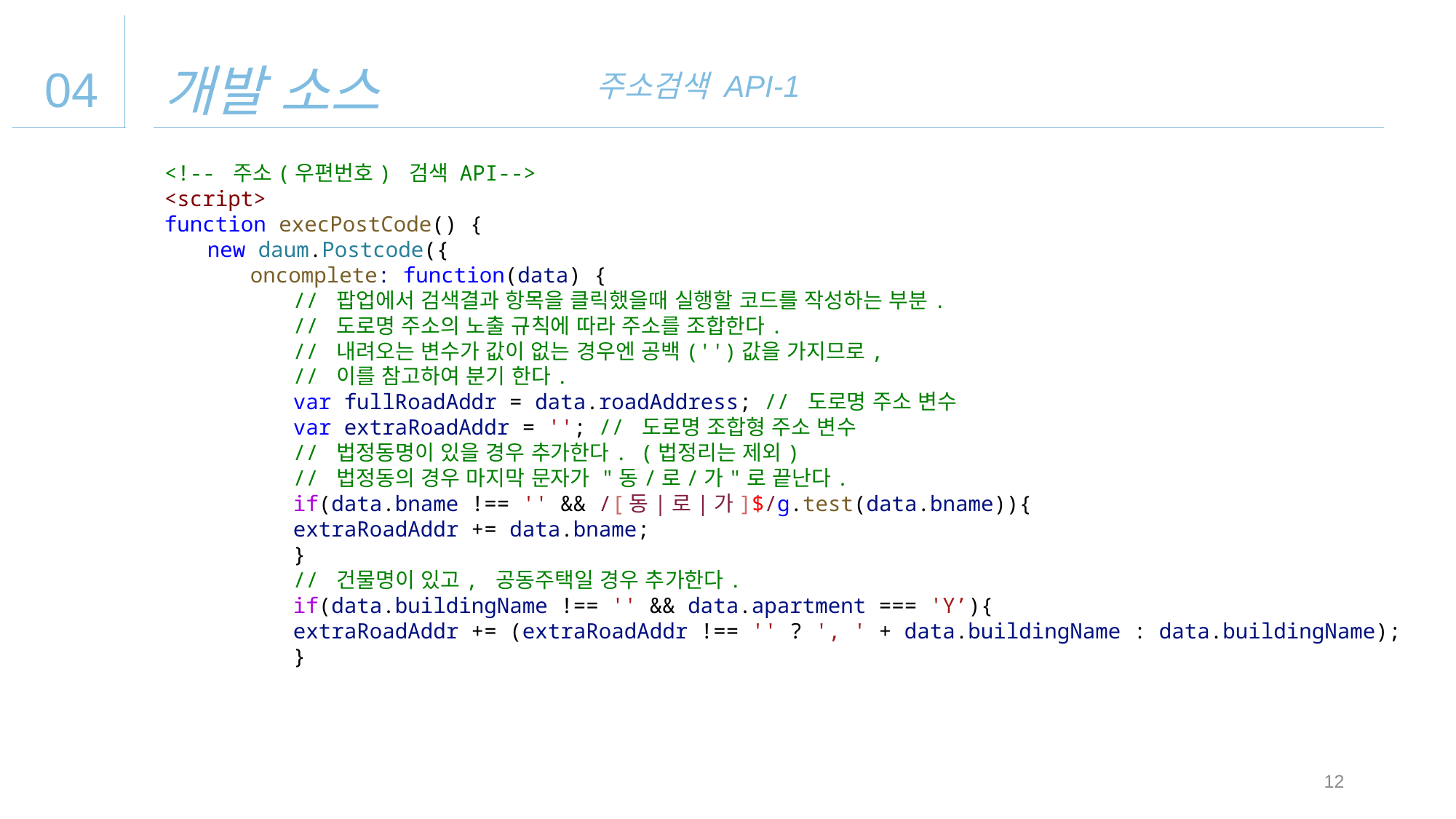

개발 소스
04
주소검색 API-1
<!-- 주소(우편번호) 검색 API-->
<script>
function execPostCode() {
new daum.Postcode({
oncomplete: function(data) {
// 팝업에서 검색결과 항목을 클릭했을때 실행할 코드를 작성하는 부분.
// 도로명 주소의 노출 규칙에 따라 주소를 조합한다.
// 내려오는 변수가 값이 없는 경우엔 공백('')값을 가지므로,
// 이를 참고하여 분기 한다.
var fullRoadAddr = data.roadAddress; // 도로명 주소 변수
var extraRoadAddr = ''; // 도로명 조합형 주소 변수
// 법정동명이 있을 경우 추가한다. (법정리는 제외)
// 법정동의 경우 마지막 문자가 "동/로/가"로 끝난다.
if(data.bname !== '' && /[동|로|가]$/g.test(data.bname)){
extraRoadAddr += data.bname;
}
// 건물명이 있고, 공동주택일 경우 추가한다.
if(data.buildingName !== '' && data.apartment === 'Y’){
extraRoadAddr += (extraRoadAddr !== '' ? ', ' + data.buildingName : data.buildingName);
}

12